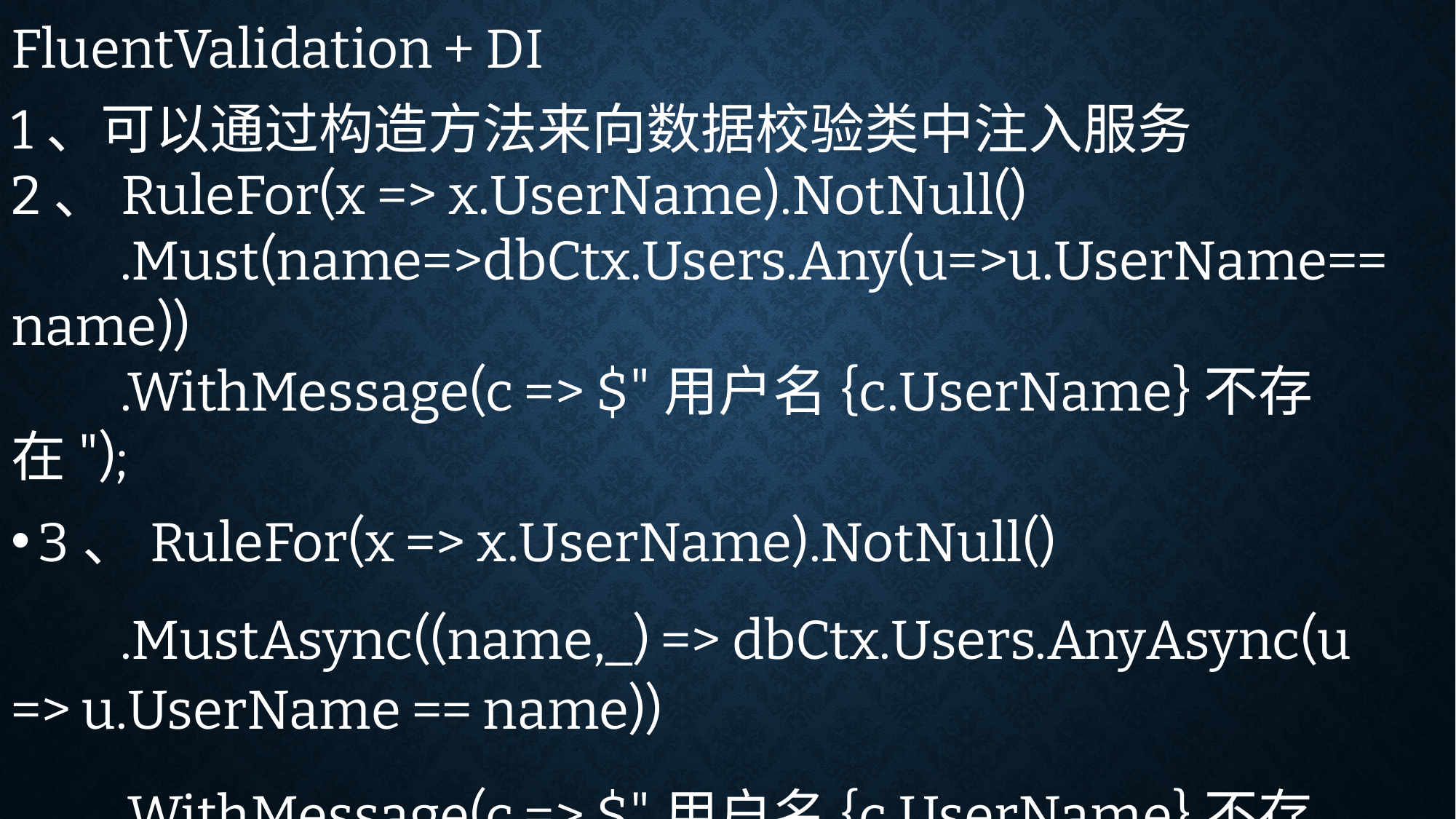

FluentValidation + DI
1、可以通过构造方法来向数据校验类中注入服务
2、RuleFor(x => x.UserName).NotNull()
	.Must(name=>dbCtx.Users.Any(u=>u.UserName== name))
	.WithMessage(c => $"用户名{c.UserName}不存在");
3、RuleFor(x => x.UserName).NotNull()
	.MustAsync((name,_) => dbCtx.Users.AnyAsync(u => u.UserName == name))
	.WithMessage(c => $"用户名{c.UserName}不存在");